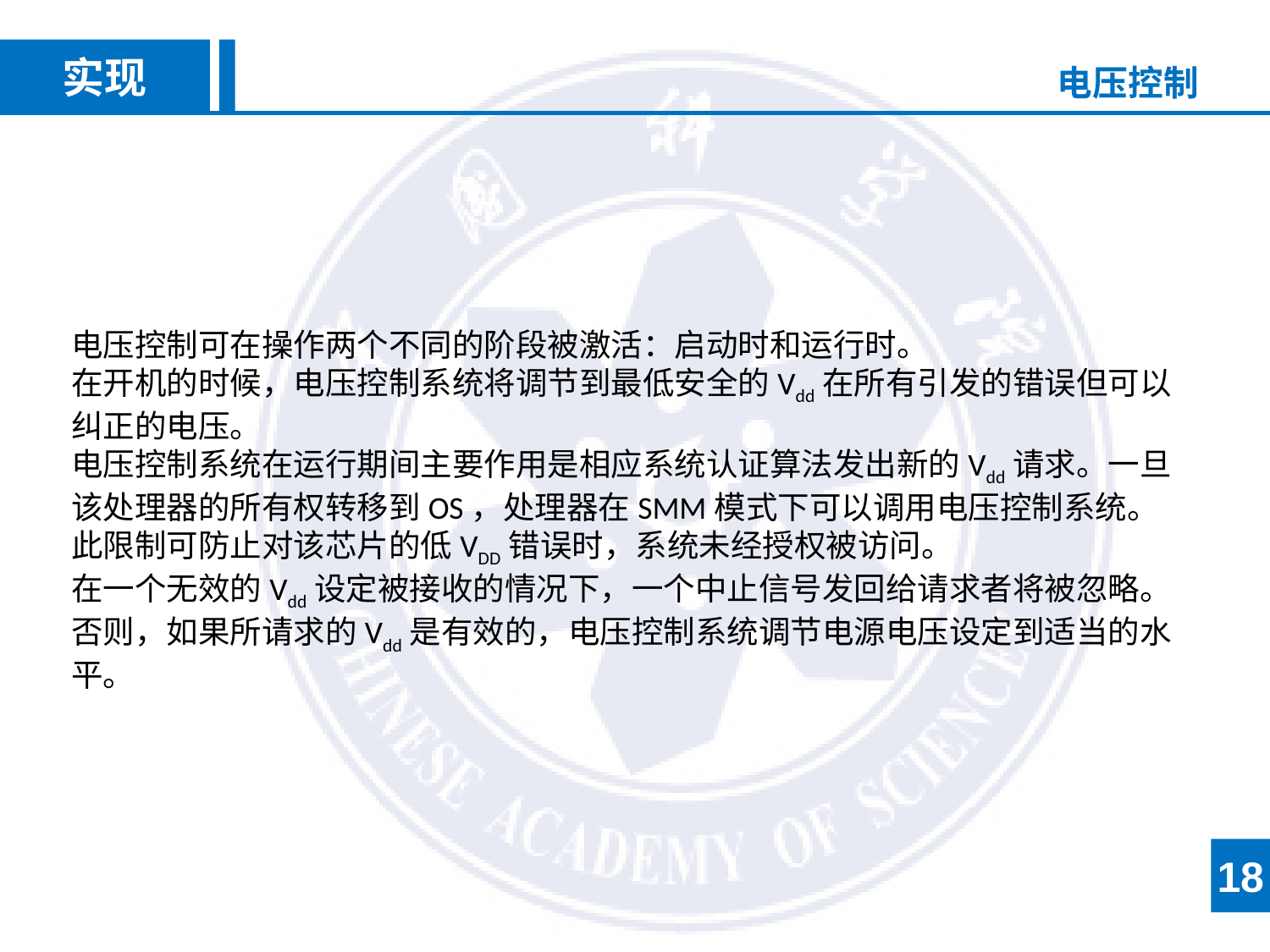

实现

电压控制
电压控制可在操作两个不同的阶段被激活：启动时和运行时。
在开机的时候，电压控制系统将调节到最低安全的Vdd在所有引发的错误但可以纠正的电压。
电压控制系统在运行期间主要作用是相应系统认证算法发出新的Vdd请求。一旦该处理器的所有权转移到OS，处理器在SMM模式下可以调用电压控制系统。此限制可防止对该芯片的低VDD错误时，系统未经授权被访问。
在一个无效的Vdd设定被接收的情况下，一个中止信号发回给请求者将被忽略。否则，如果所请求的Vdd是有效的，电压控制系统调节电源电压设定到适当的水平。
18